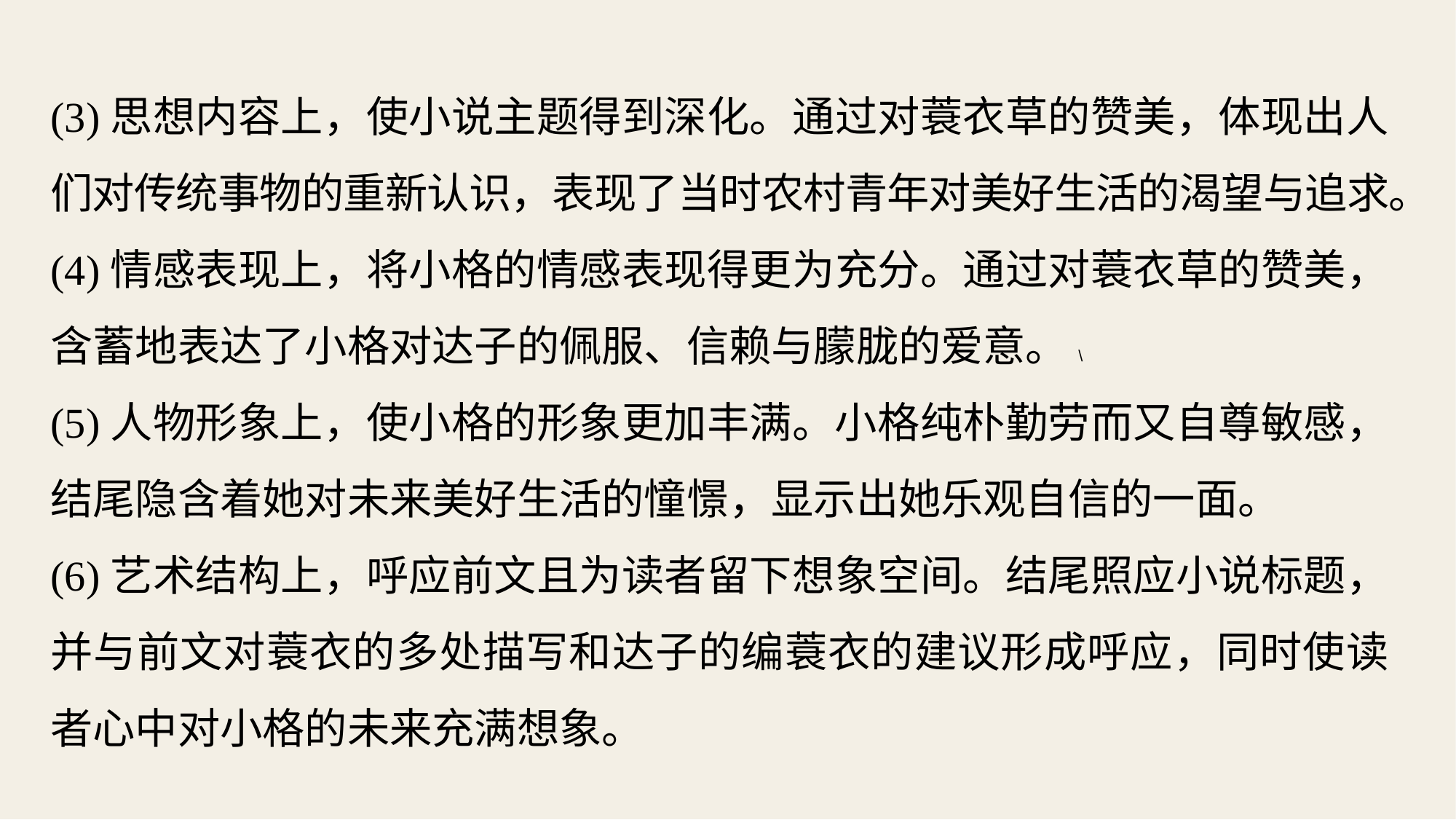

(3)思想内容上，使小说主题得到深化。通过对蓑衣草的赞美，体现出人们对传统事物的重新认识，表现了当时农村青年对美好生活的渴望与追求。
(4)情感表现上，将小格的情感表现得更为充分。通过对蓑衣草的赞美，含蓄地表达了小格对达子的佩服、信赖与朦胧的爱意。\
(5)人物形象上，使小格的形象更加丰满。小格纯朴勤劳而又自尊敏感，结尾隐含着她对未来美好生活的憧憬，显示出她乐观自信的一面。
(6)艺术结构上，呼应前文且为读者留下想象空间。结尾照应小说标题，并与前文对蓑衣的多处描写和达子的编蓑衣的建议形成呼应，同时使读者心中对小格的未来充满想象。